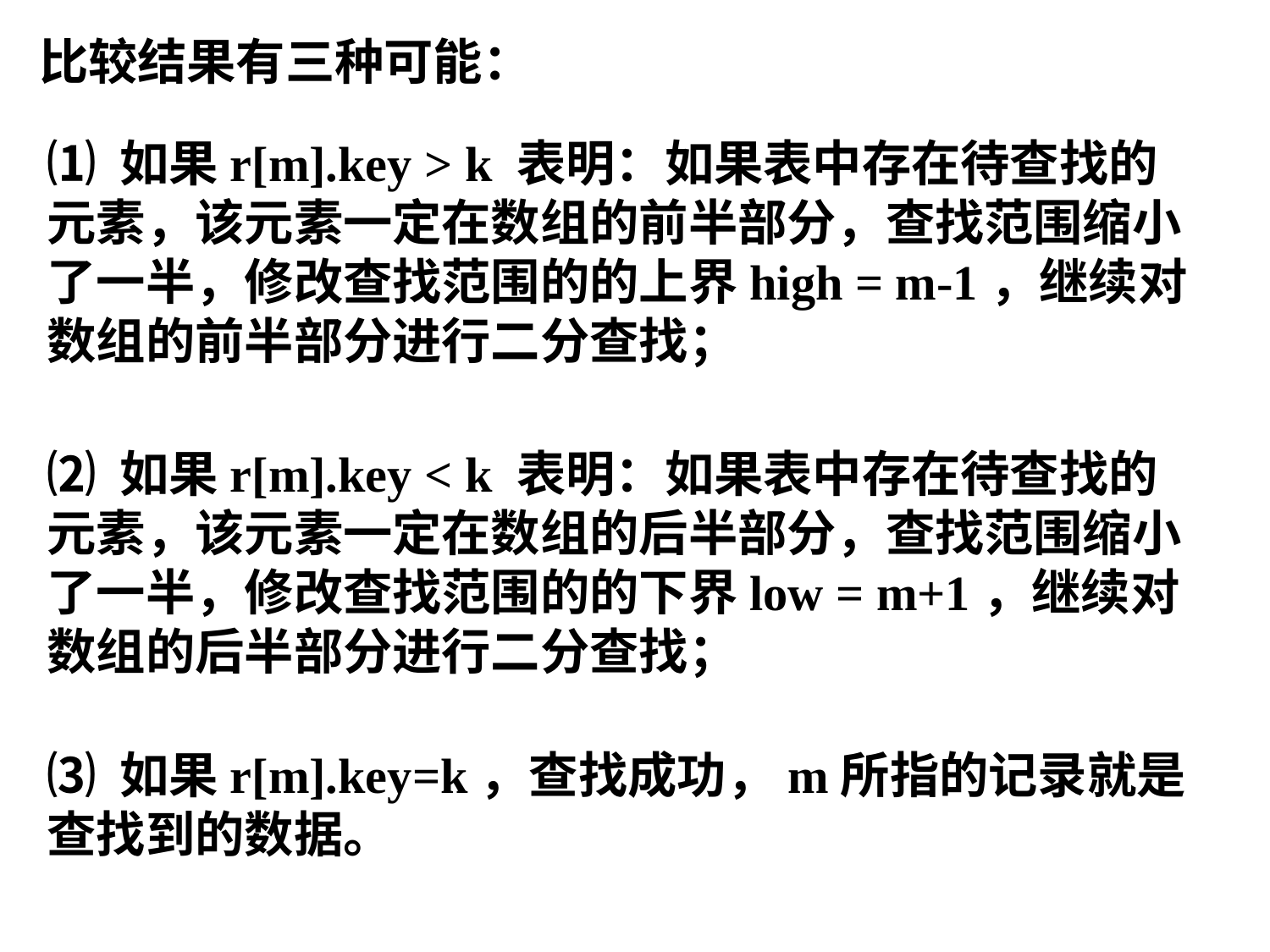

比较结果有三种可能：
⑴ 如果r[m].key > k 表明：如果表中存在待查找的元素，该元素一定在数组的前半部分，查找范围缩小了一半，修改查找范围的的上界high = m-1，继续对数组的前半部分进行二分查找；
⑵ 如果r[m].key < k 表明：如果表中存在待查找的元素，该元素一定在数组的后半部分，查找范围缩小了一半，修改查找范围的的下界low = m+1，继续对数组的后半部分进行二分查找；
⑶ 如果r[m].key=k，查找成功，m所指的记录就是查找到的数据。